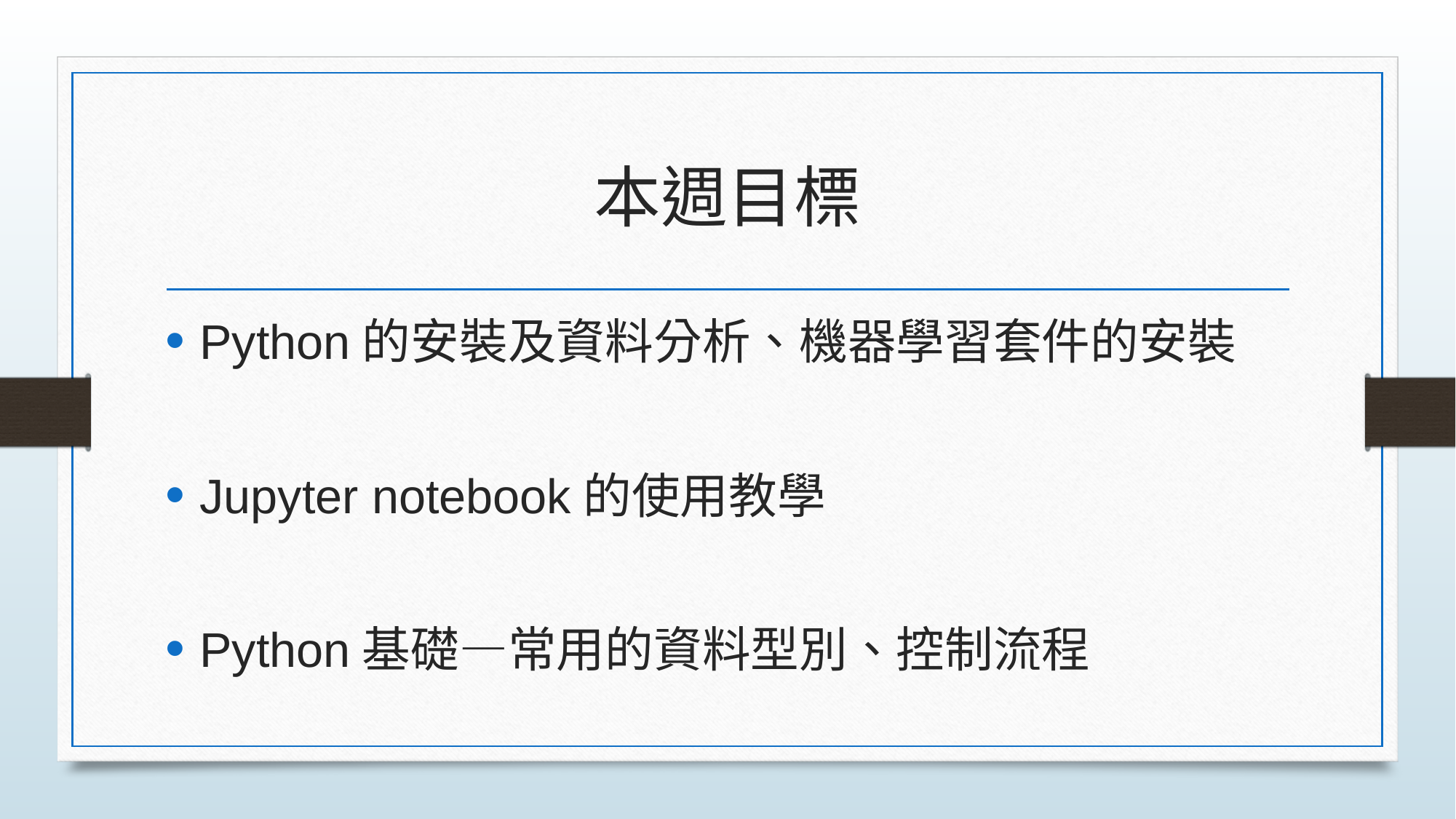

# 本週目標
Python的安裝及資料分析、機器學習套件的安裝

Jupyter notebook的使用教學

Python基礎—常用的資料型別、控制流程